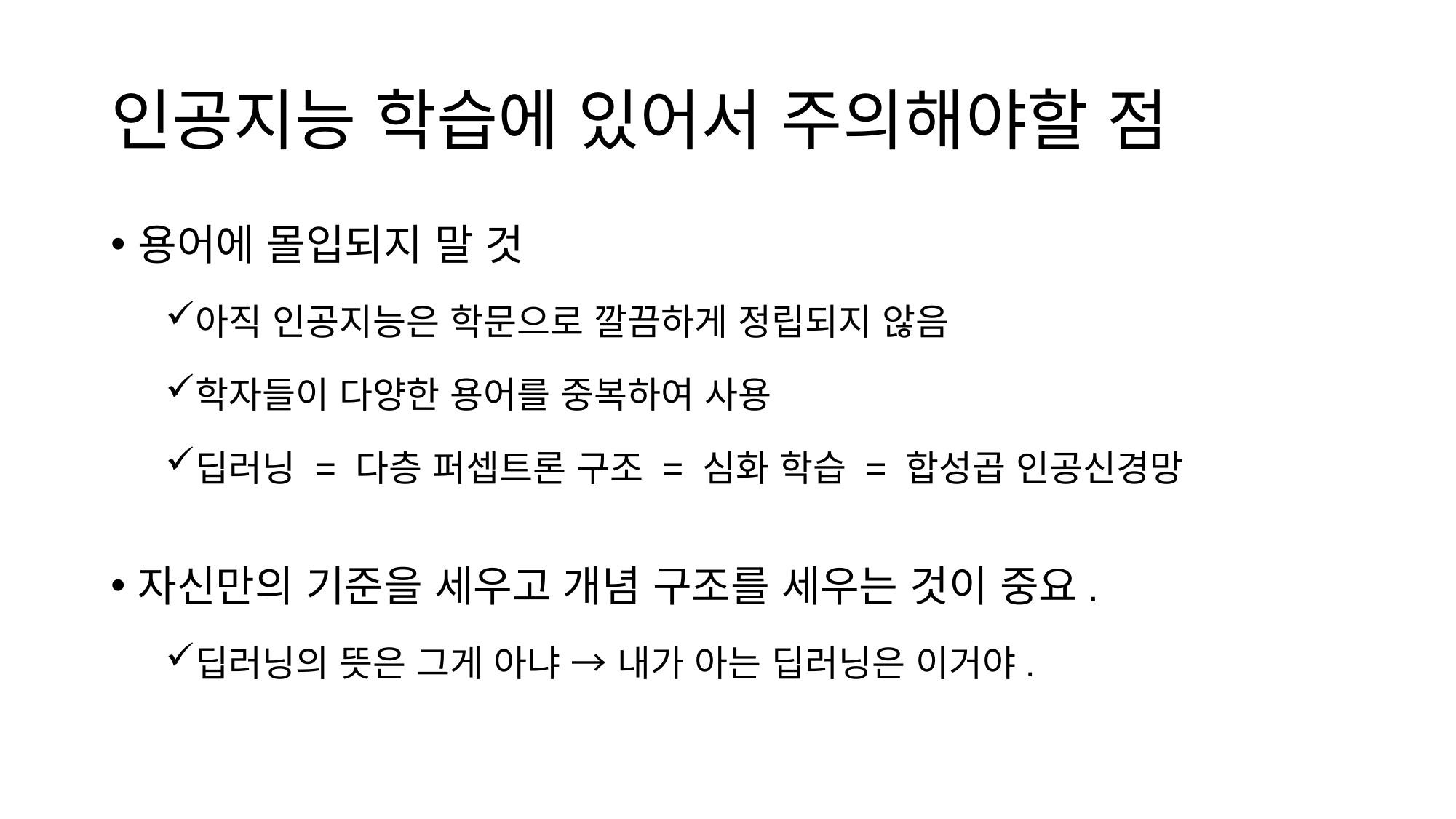

# 인공지능 학습에 있어서 주의해야할 점
용어에 몰입되지 말 것
아직 인공지능은 학문으로 깔끔하게 정립되지 않음
학자들이 다양한 용어를 중복하여 사용
딥러닝 = 다층 퍼셉트론 구조 = 심화 학습 = 합성곱 인공신경망

자신만의 기준을 세우고 개념 구조를 세우는 것이 중요.
딥러닝의 뜻은 그게 아냐 → 내가 아는 딥러닝은 이거야.